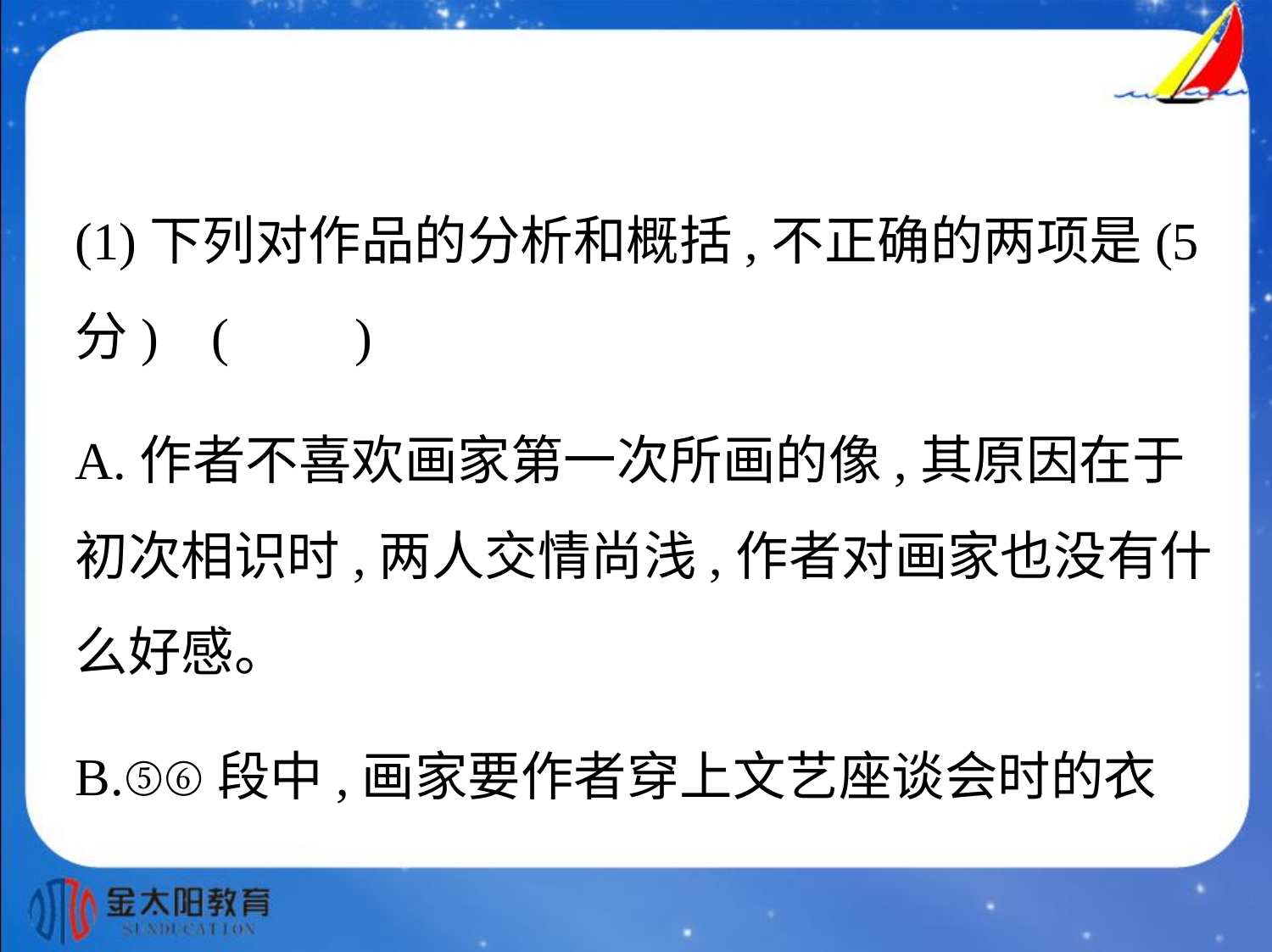

(1)下列对作品的分析和概括,不正确的两项是(5
分) (　    )
A.作者不喜欢画家第一次所画的像,其原因在于
初次相识时,两人交情尚浅,作者对画家也没有什
么好感。
B.⑤⑥段中,画家要作者穿上文艺座谈会时的衣